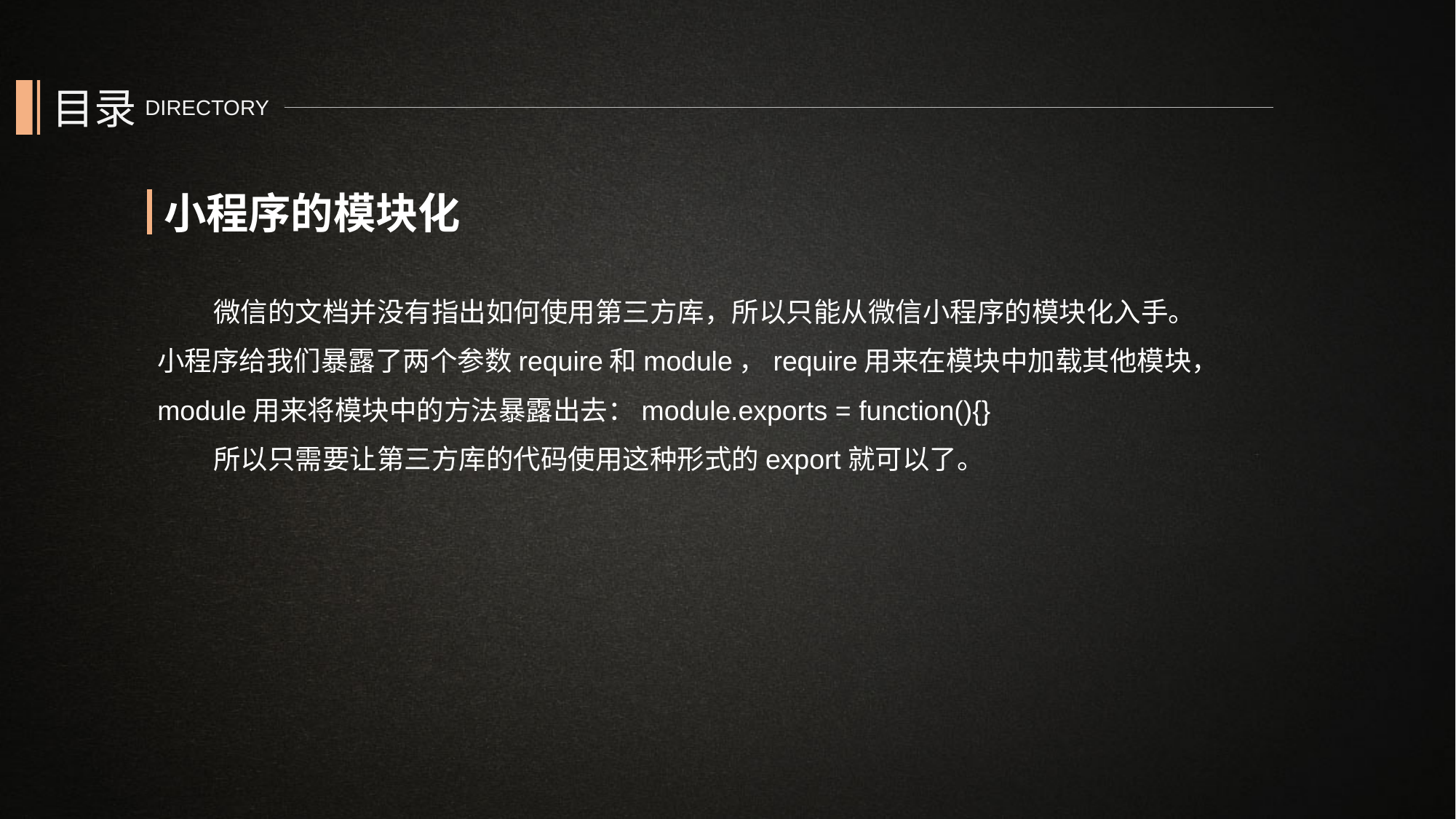

目录
DIRECTORY

小程序的模块化

        微信的文档并没有指出如何使用第三方库，所以只能从微信小程序的模块化入手。
小程序给我们暴露了两个参数require和module，require用来在模块中加载其他模块，
module用来将模块中的方法暴露出去：module.exports = function(){}
        所以只需要让第三方库的代码使用这种形式的export就可以了。